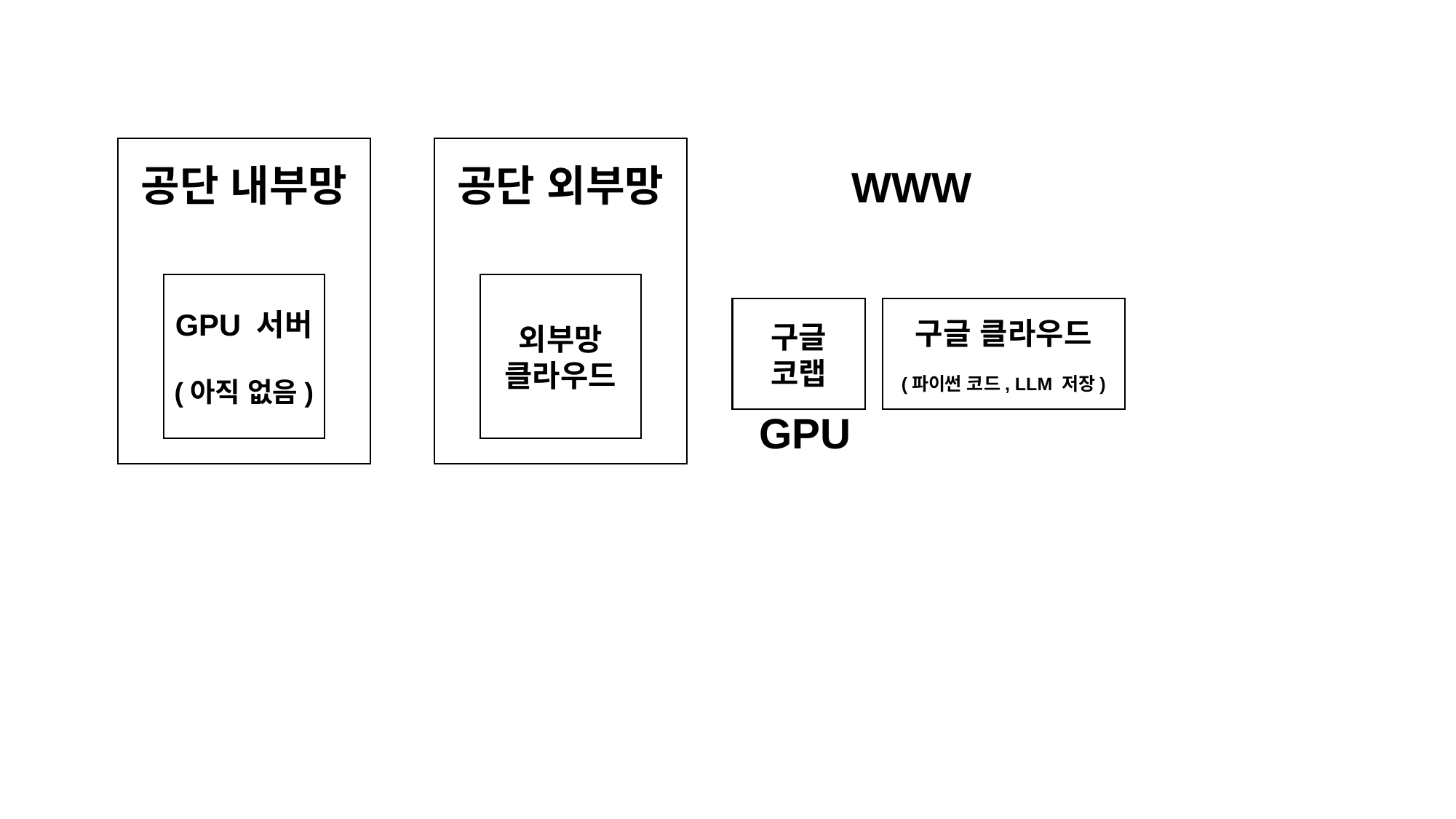

공단 내부망

공단 외부망

WWW
GPU 서버

(아직 없음)
외부망
클라우드
구글
코랩
구글 클라우드

(파이썬 코드, LLM 저장)
GPU